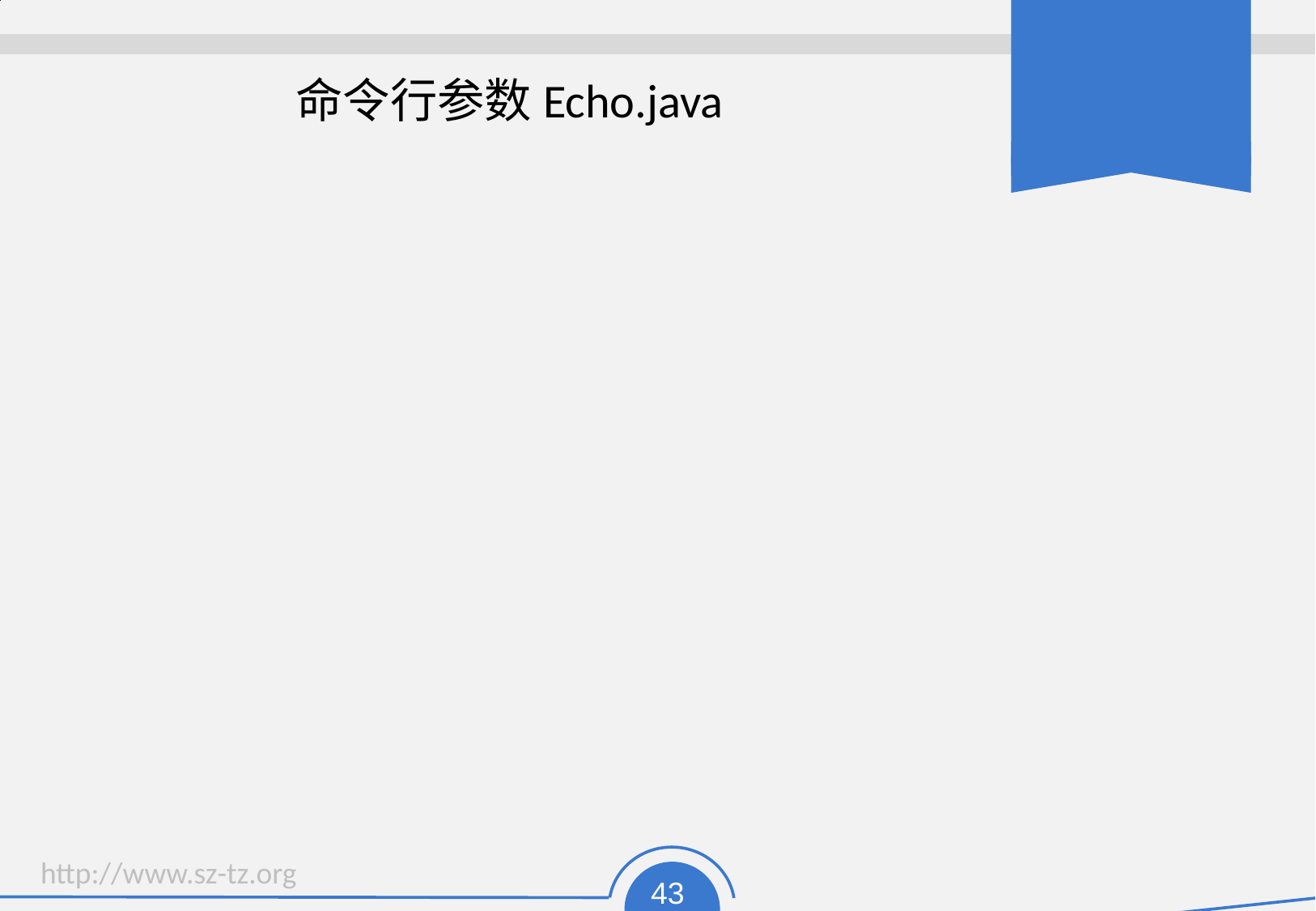

# 命令行参数Echo.java

public class Echo
{
 public static void main(String args[]){
System.out.println(args[0]);
}
}
运行命令：
  Java   Echo  wsd0703